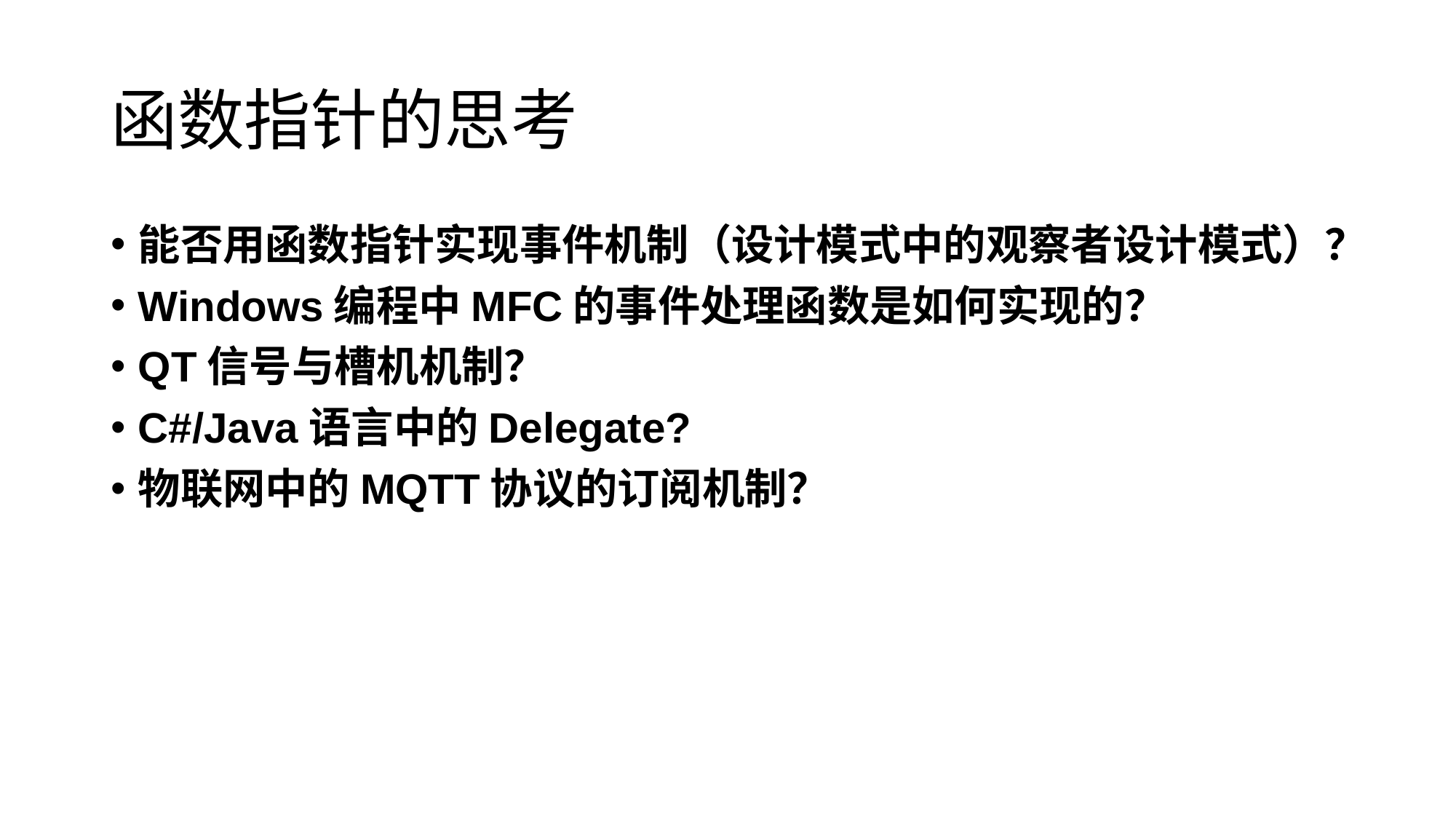

# 函数指针的思考
能否用函数指针实现事件机制（设计模式中的观察者设计模式）？
Windows编程中MFC的事件处理函数是如何实现的？
QT信号与槽机机制？
C#/Java语言中的Delegate?
物联网中的MQTT协议的订阅机制？